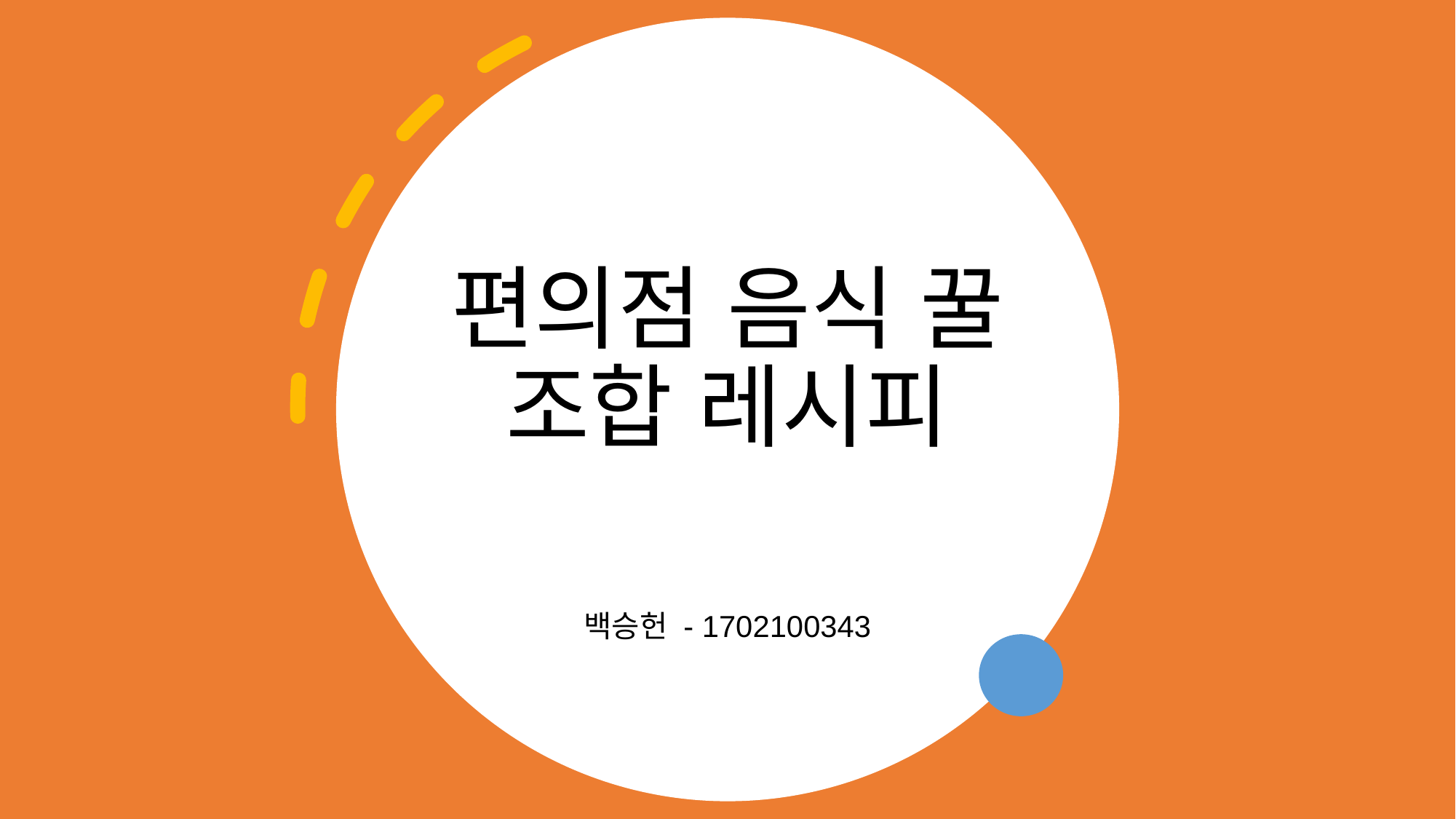

# 편의점 음식 꿀 조합 레시피
백승헌 - 1702100343